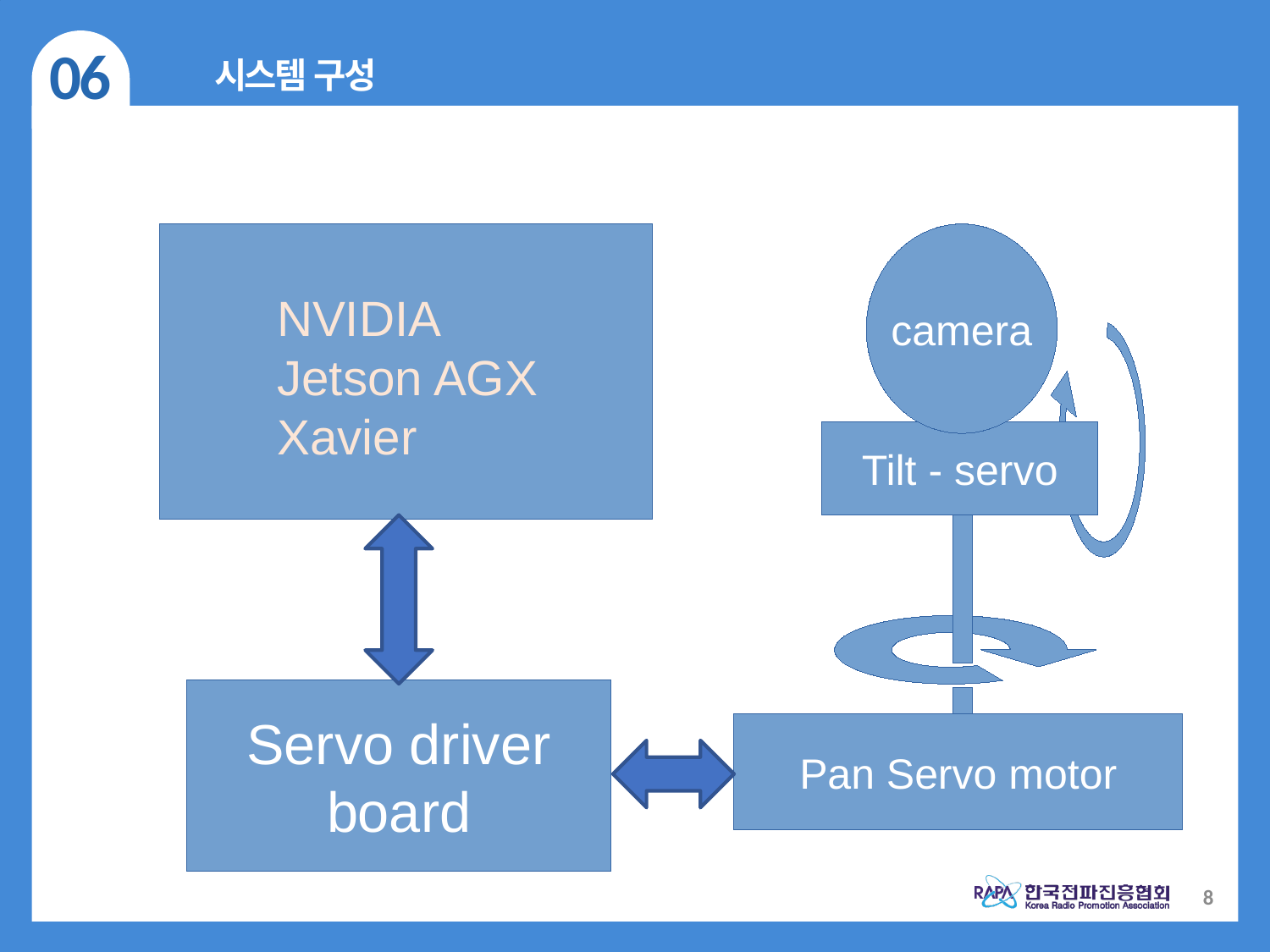

06
시스템 구성

camera

NVIDIA
Jetson AGX Xavier

Tilt - servo

Servo driver
board

Pan Servo motor

8